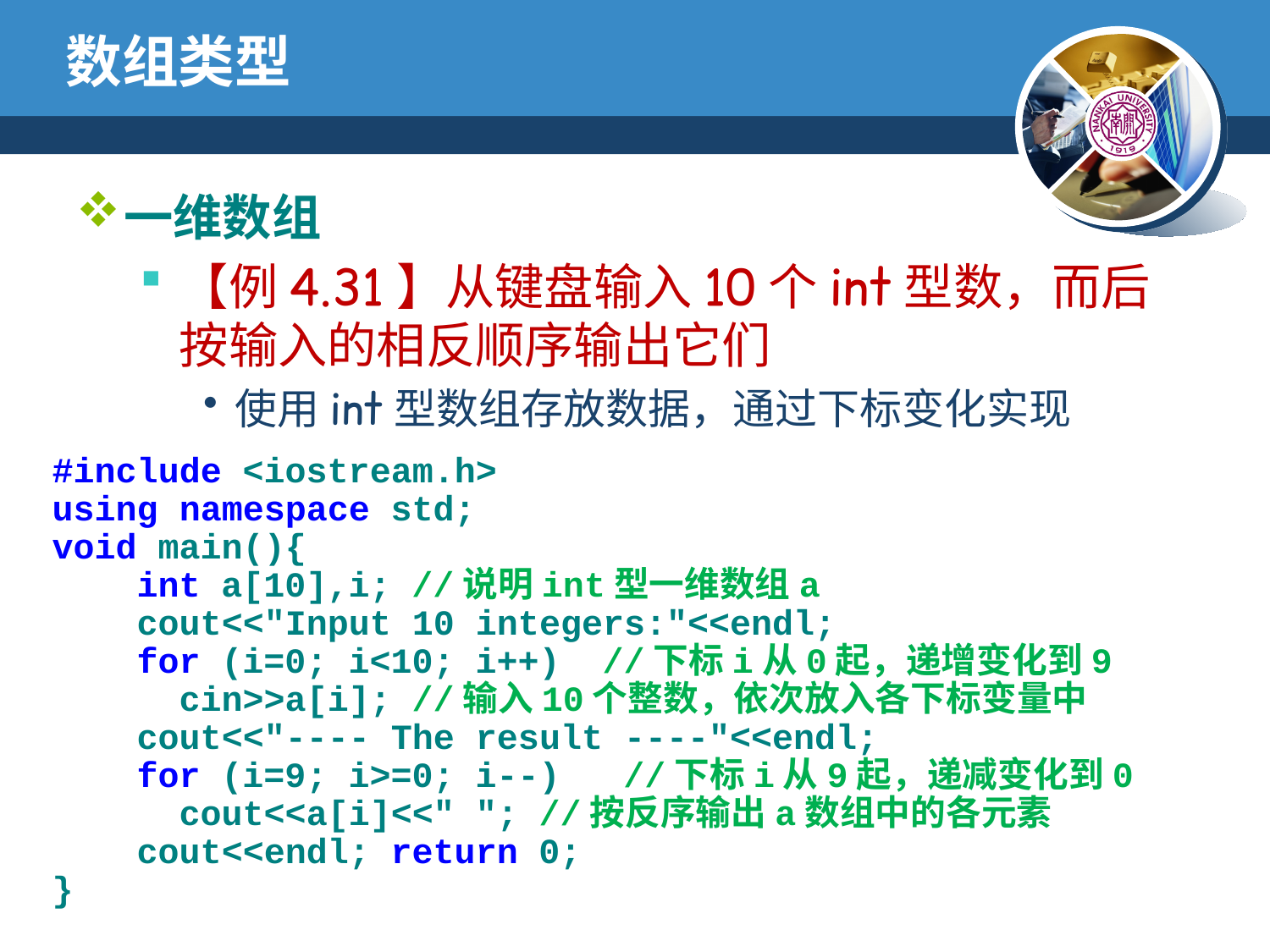

# 数组类型
一维数组
【例4.31】从键盘输入10个int型数，而后按输入的相反顺序输出它们
使用int型数组存放数据，通过下标变化实现

#include <iostream.h>
using namespace std;
void main(){
    int a[10],i; //说明int型一维数组a
    cout<<"Input 10 integers:"<<endl;
    for (i=0; i<10; i++)	  //下标i从0起，递增变化到9
      cin>>a[i]; //输入10个整数，依次放入各下标变量中
    cout<<"---- The result ----"<<endl;
    for (i=9; i>=0; i--)   //下标i从9起，递减变化到0
	cout<<a[i]<<" "; //按反序输出a数组中的各元素
    cout<<endl; return 0;
}